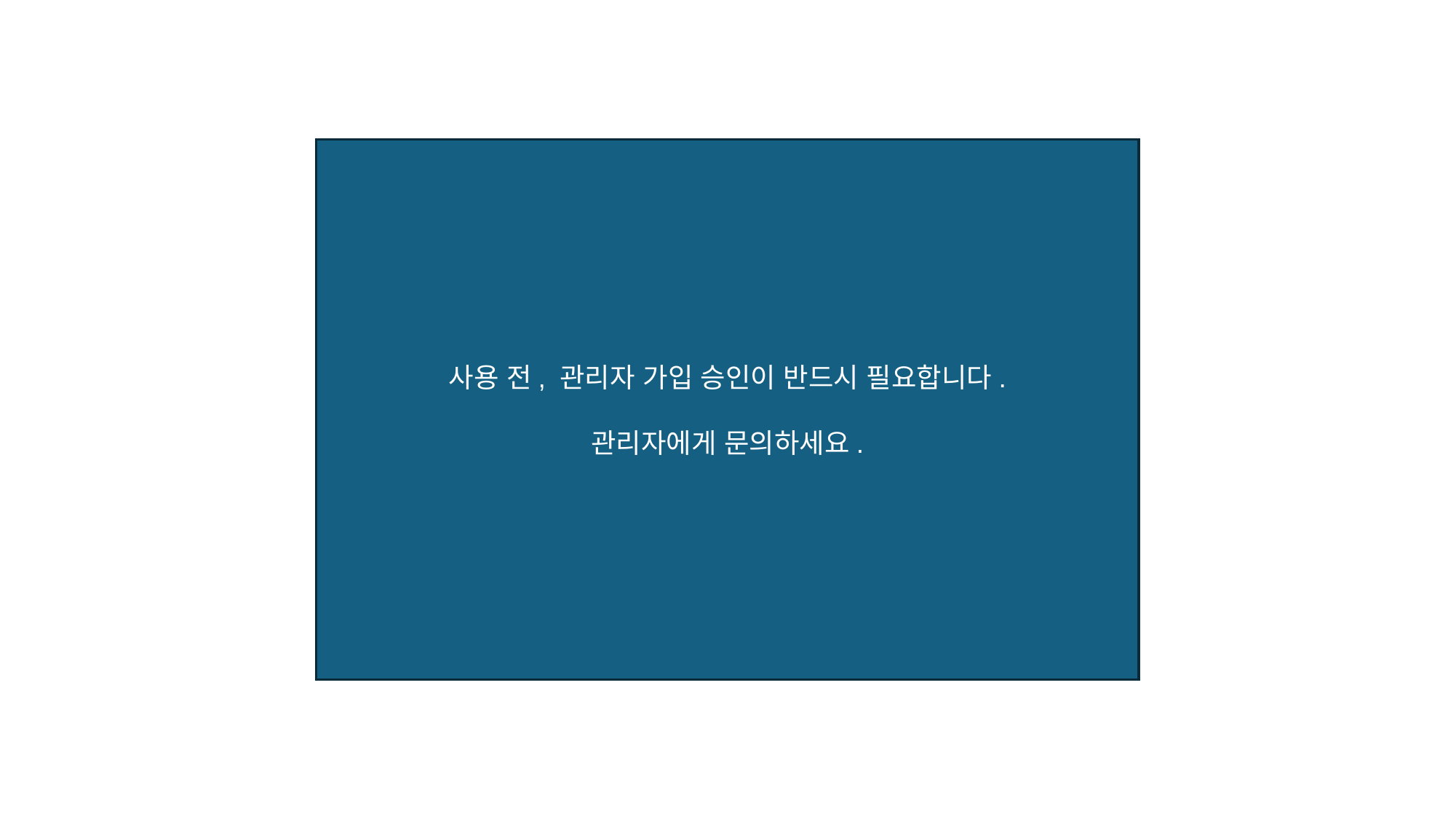

사용 전, 관리자 가입 승인이 반드시 필요합니다.

관리자에게 문의하세요.